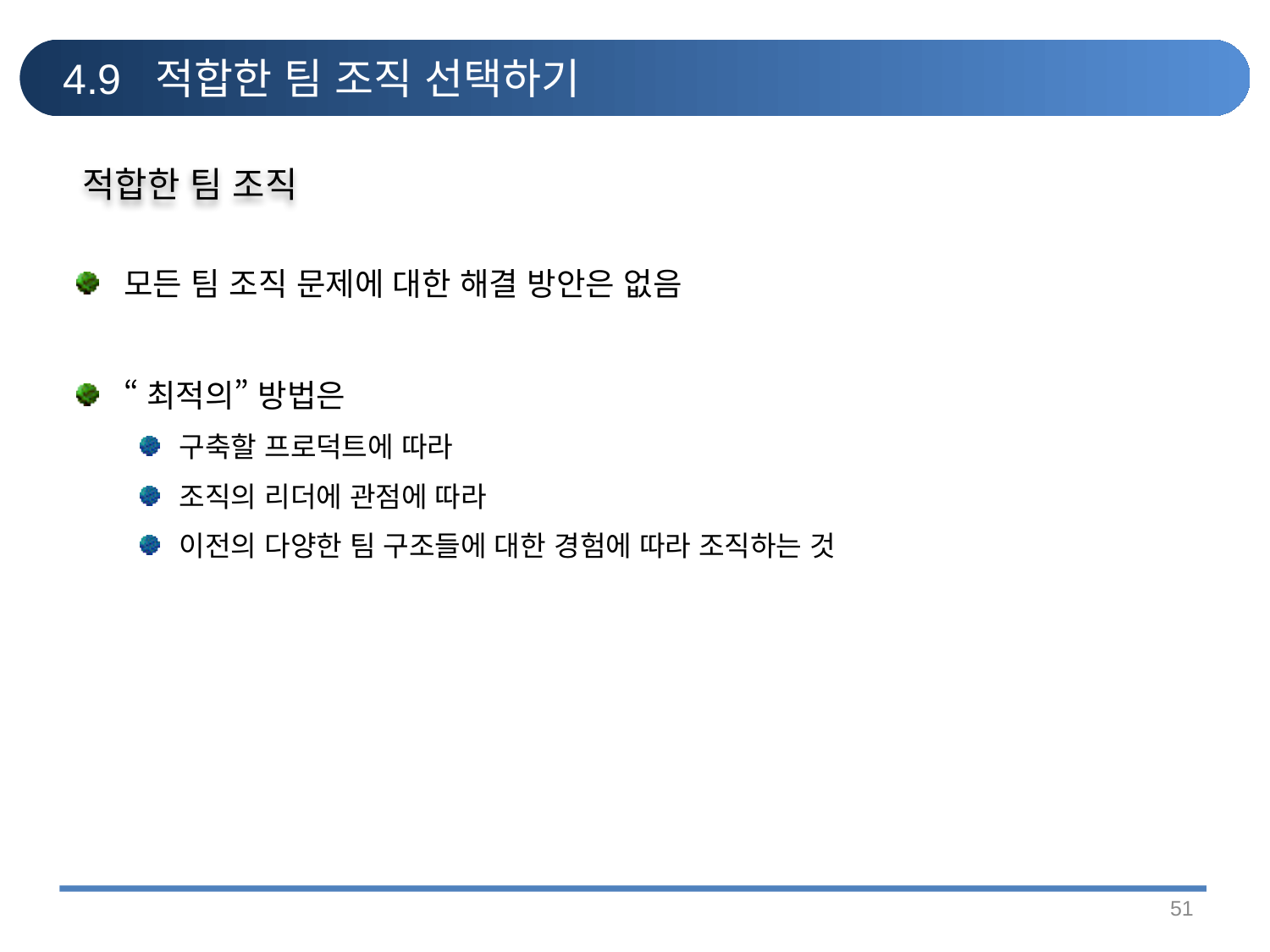

# 4.9  적합한 팀 조직 선택하기
적합한 팀 조직
모든 팀 조직 문제에 대한 해결 방안은 없음

“최적의” 방법은
구축할 프로덕트에 따라
조직의 리더에 관점에 따라
이전의 다양한 팀 구조들에 대한 경험에 따라 조직하는 것

51